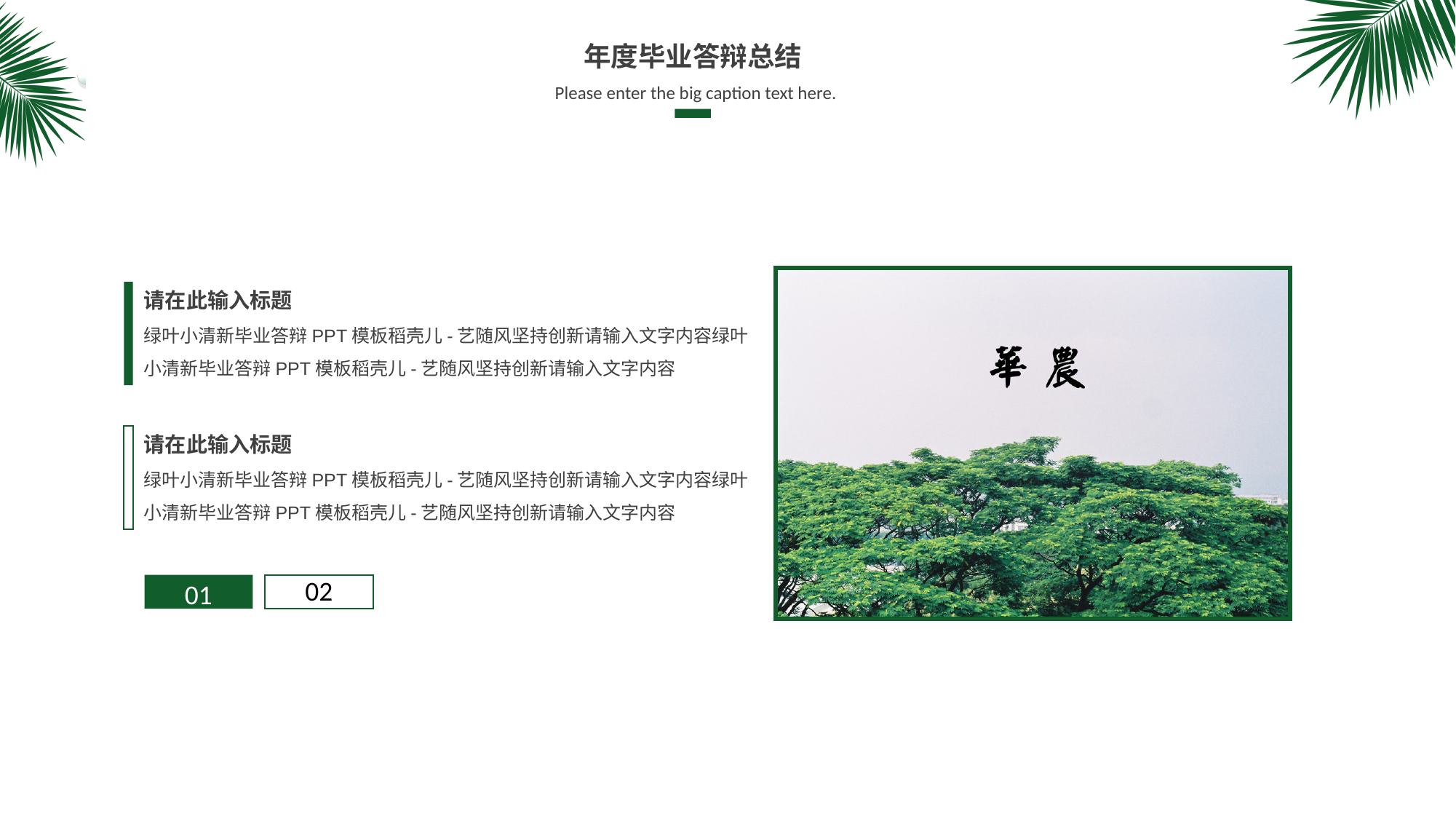

年度毕业答辩总结
Please enter the big caption text here.

1
                     点击添加标题

请在此输入标题
绿叶小清新毕业答辩PPT模板稻壳儿-艺随风坚持创新请输入文字内容绿叶小清新毕业答辩PPT模板稻壳儿-艺随风坚持创新请输入文字内容

请在此输入标题
绿叶小清新毕业答辩PPT模板稻壳儿-艺随风坚持创新请输入文字内容绿叶小清新毕业答辩PPT模板稻壳儿-艺随风坚持创新请输入文字内容
02
01